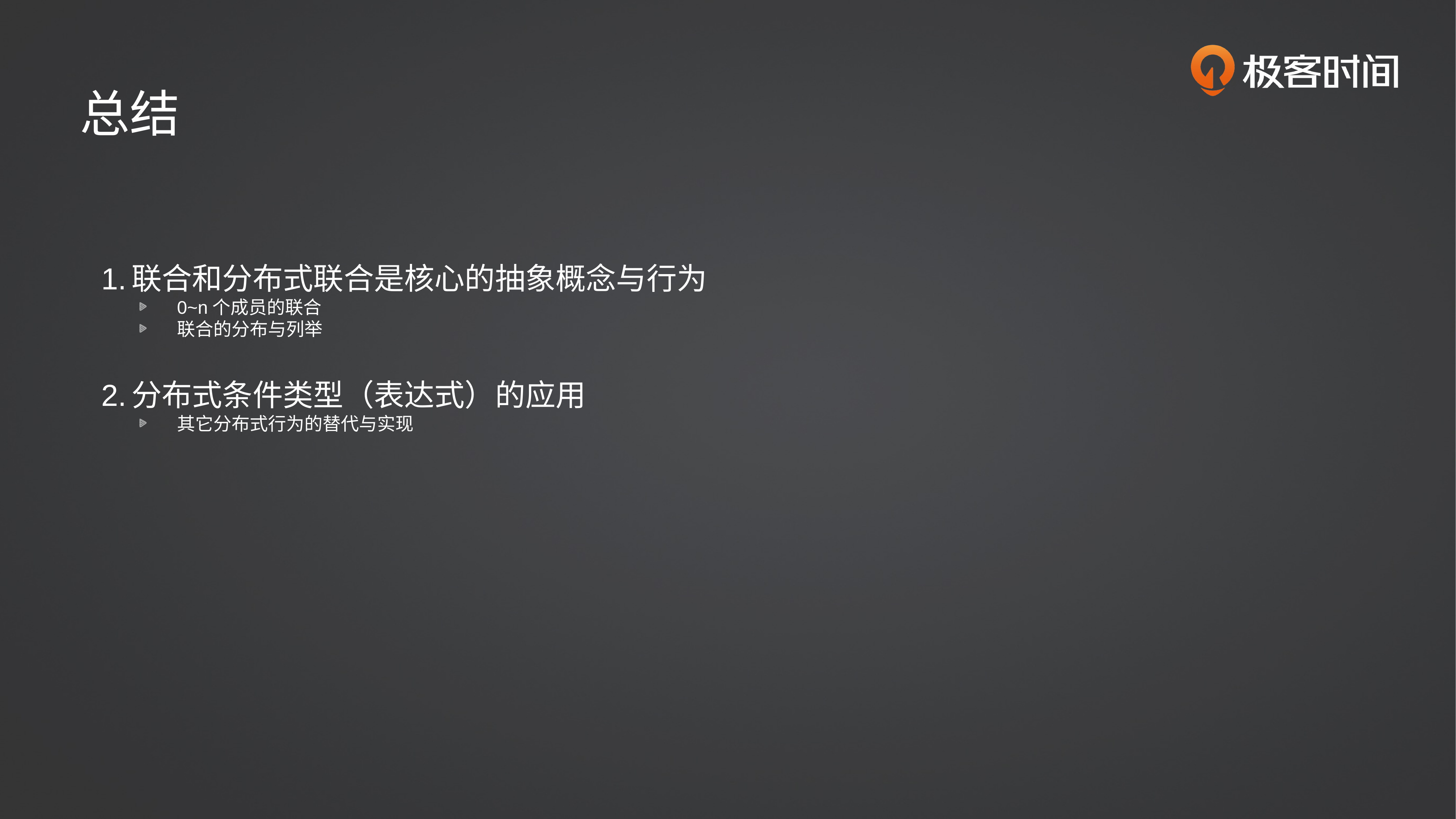

总结
联合和分布式联合是核心的抽象概念与行为
0~n个成员的联合
联合的分布与列举

分布式条件类型（表达式）的应用
其它分布式行为的替代与实现